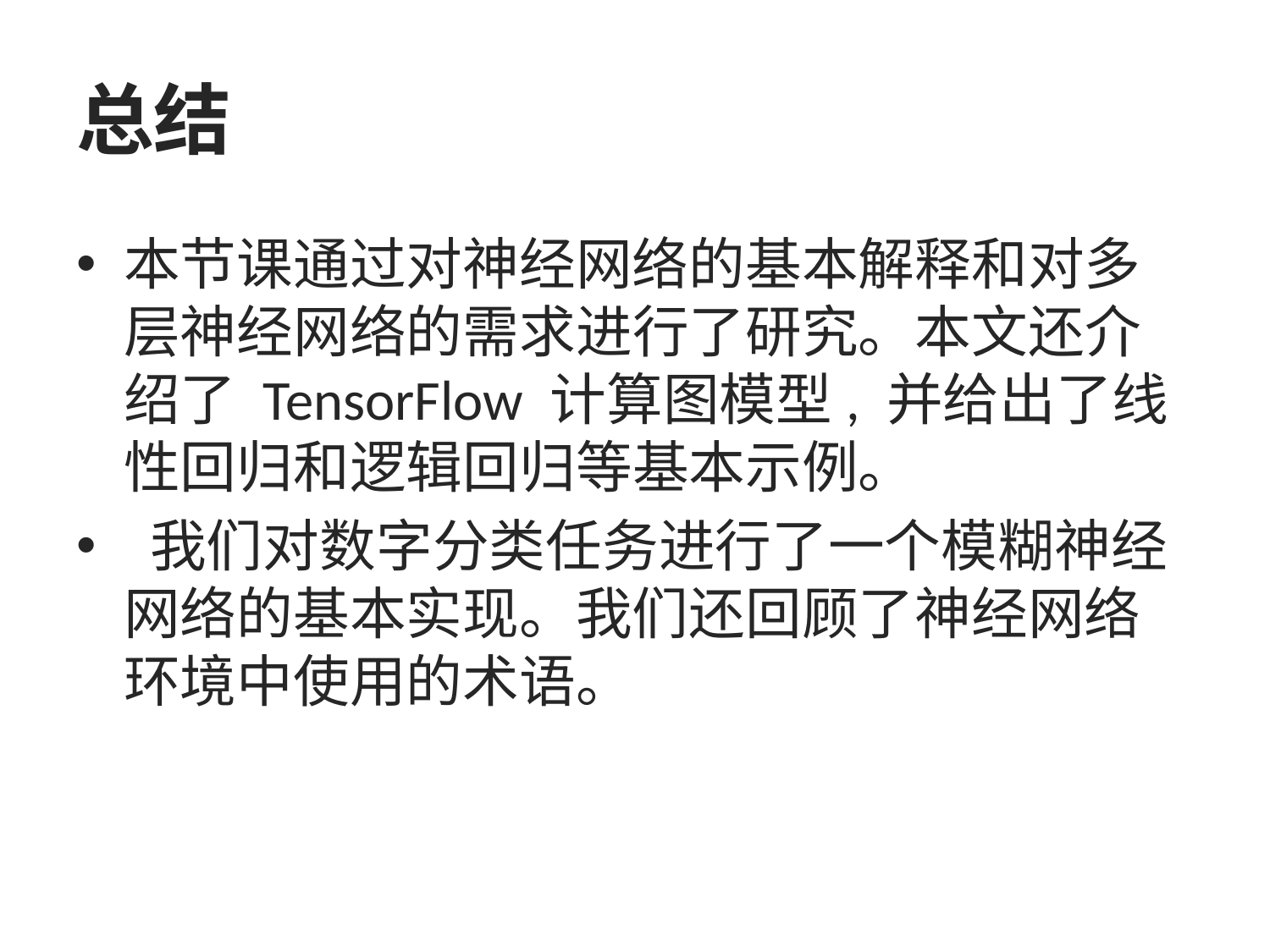

# 总结
本节课通过对神经网络的基本解释和对多层神经网络的需求进行了研究。本文还介绍了 TensorFlow 计算图模型, 并给出了线性回归和逻辑回归等基本示例。
 我们对数字分类任务进行了一个模糊神经网络的基本实现。我们还回顾了神经网络环境中使用的术语。